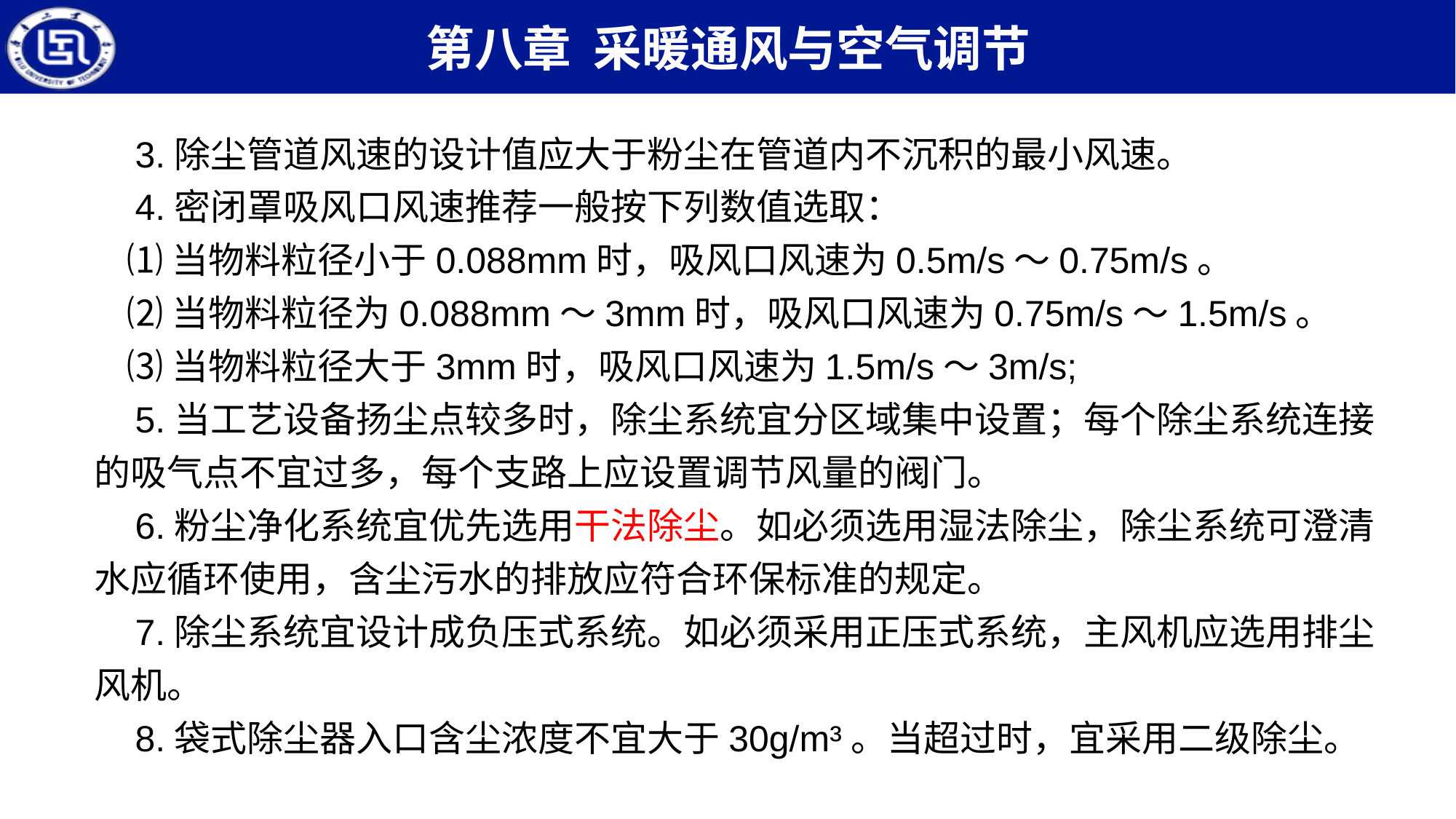

3.除尘管道风速的设计值应大于粉尘在管道内不沉积的最小风速。
    4.密闭罩吸风口风速推荐一般按下列数值选取：
    ⑴当物料粒径小于0.088mm时，吸风口风速为0.5m/s～0.75m/s。
    ⑵当物料粒径为0.088mm～3mm时，吸风口风速为0.75m/s～1.5m/s。
    ⑶当物料粒径大于3mm时，吸风口风速为1.5m/s～3m/s;
    5.当工艺设备扬尘点较多时，除尘系统宜分区域集中设置；每个除尘系统连接的吸气点不宜过多，每个支路上应设置调节风量的阀门。
    6.粉尘净化系统宜优先选用干法除尘。如必须选用湿法除尘，除尘系统可澄清水应循环使用，含尘污水的排放应符合环保标准的规定。
    7.除尘系统宜设计成负压式系统。如必须采用正压式系统，主风机应选用排尘风机。
    8.袋式除尘器入口含尘浓度不宜大于30g/m³。当超过时，宜采用二级除尘。